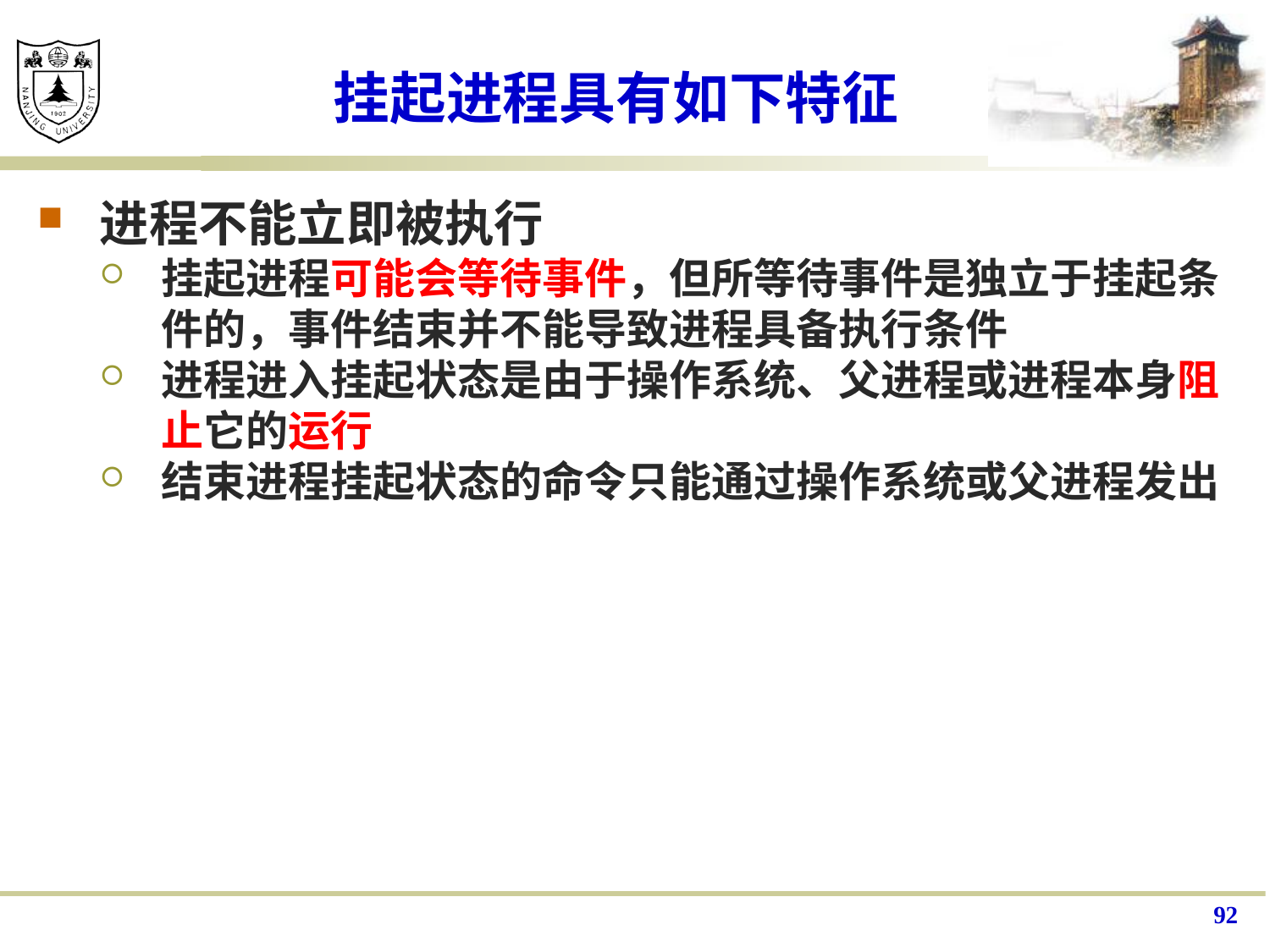

# 挂起进程具有如下特征
进程不能立即被执行
挂起进程可能会等待事件，但所等待事件是独立于挂起条件的，事件结束并不能导致进程具备执行条件
进程进入挂起状态是由于操作系统、父进程或进程本身阻止它的运行
结束进程挂起状态的命令只能通过操作系统或父进程发出

92